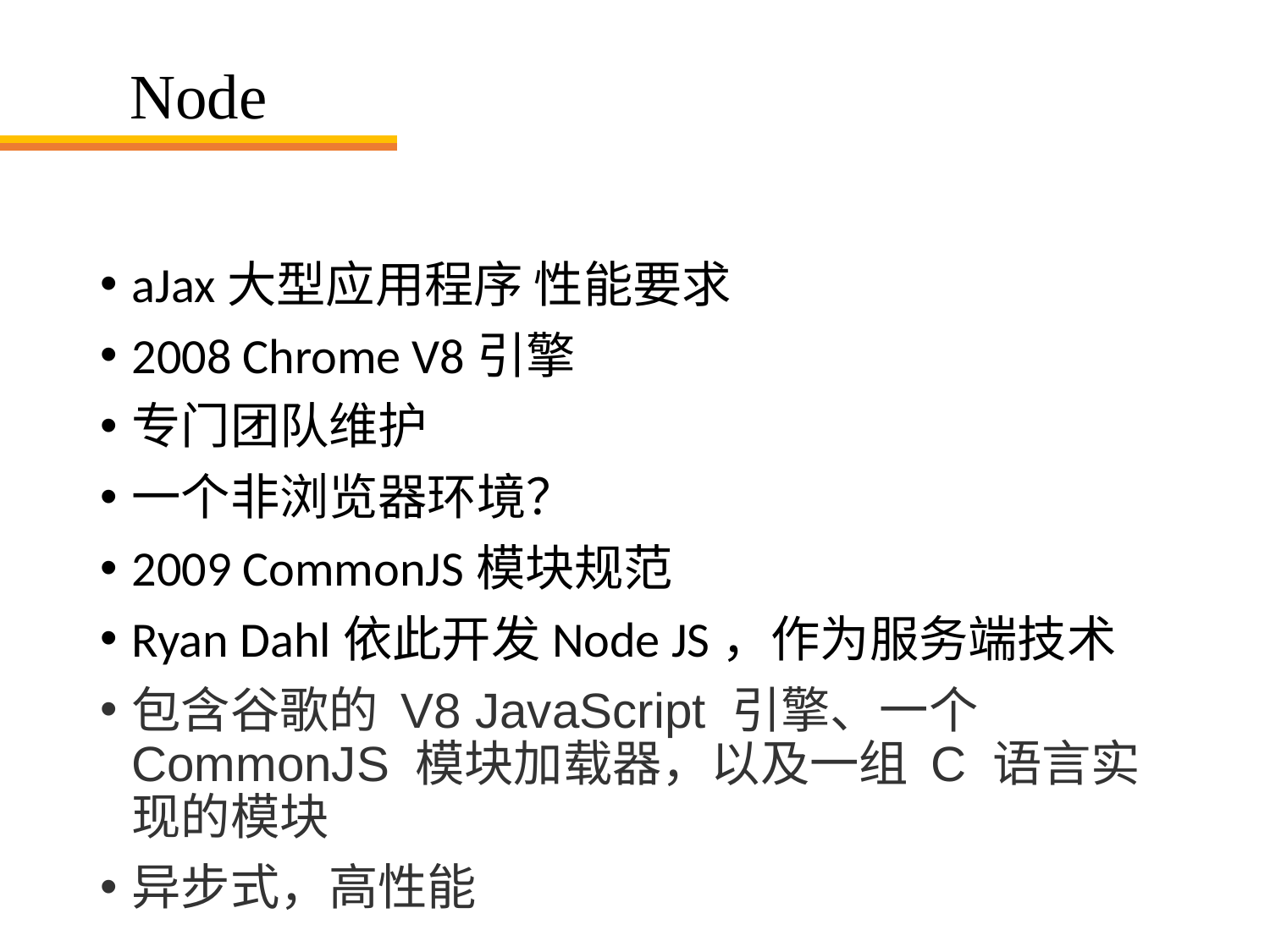

# Node
aJax大型应用程序 性能要求
2008 Chrome V8引擎
专门团队维护
一个非浏览器环境？
2009 CommonJS模块规范
Ryan Dahl依此开发Node JS，作为服务端技术
包含谷歌的 V8 JavaScript 引擎、一个 CommonJS 模块加载器，以及一组 C 语言实现的模块
异步式，高性能